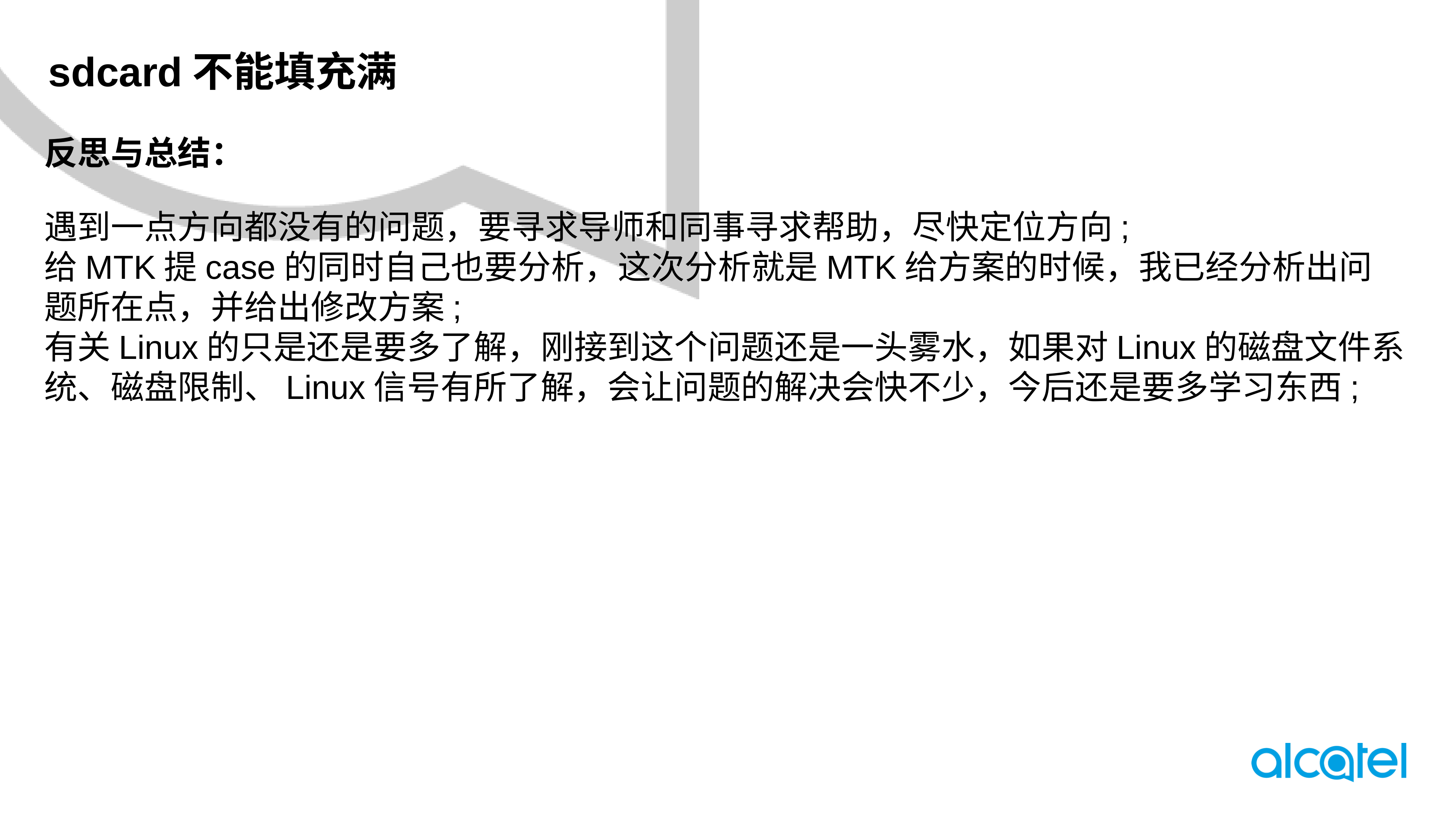

sdcard不能填充满
反思与总结：
遇到一点方向都没有的问题，要寻求导师和同事寻求帮助，尽快定位方向;
给MTK提case的同时自己也要分析，这次分析就是MTK给方案的时候，我已经分析出问题所在点，并给出修改方案;
有关Linux的只是还是要多了解，刚接到这个问题还是一头雾水，如果对Linux的磁盘文件系统、磁盘限制、Linux信号有所了解，会让问题的解决会快不少，今后还是要多学习东西;